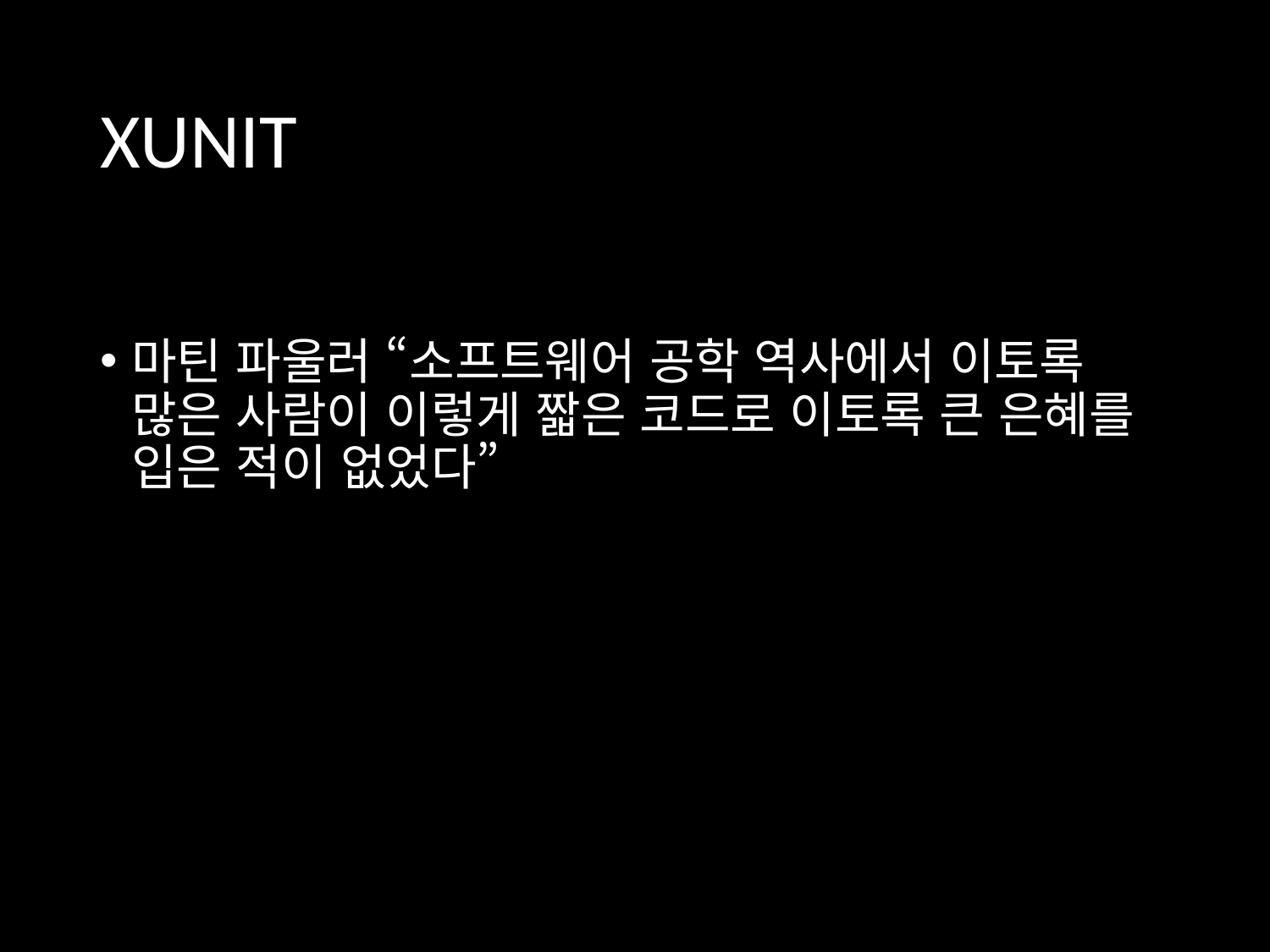

# XUNIT

마틴 파울러 “소프트웨어 공학 역사에서 이토록 많은 사람이 이렇게 짧은 코드로 이토록 큰 은혜를 입은 적이 없었다”